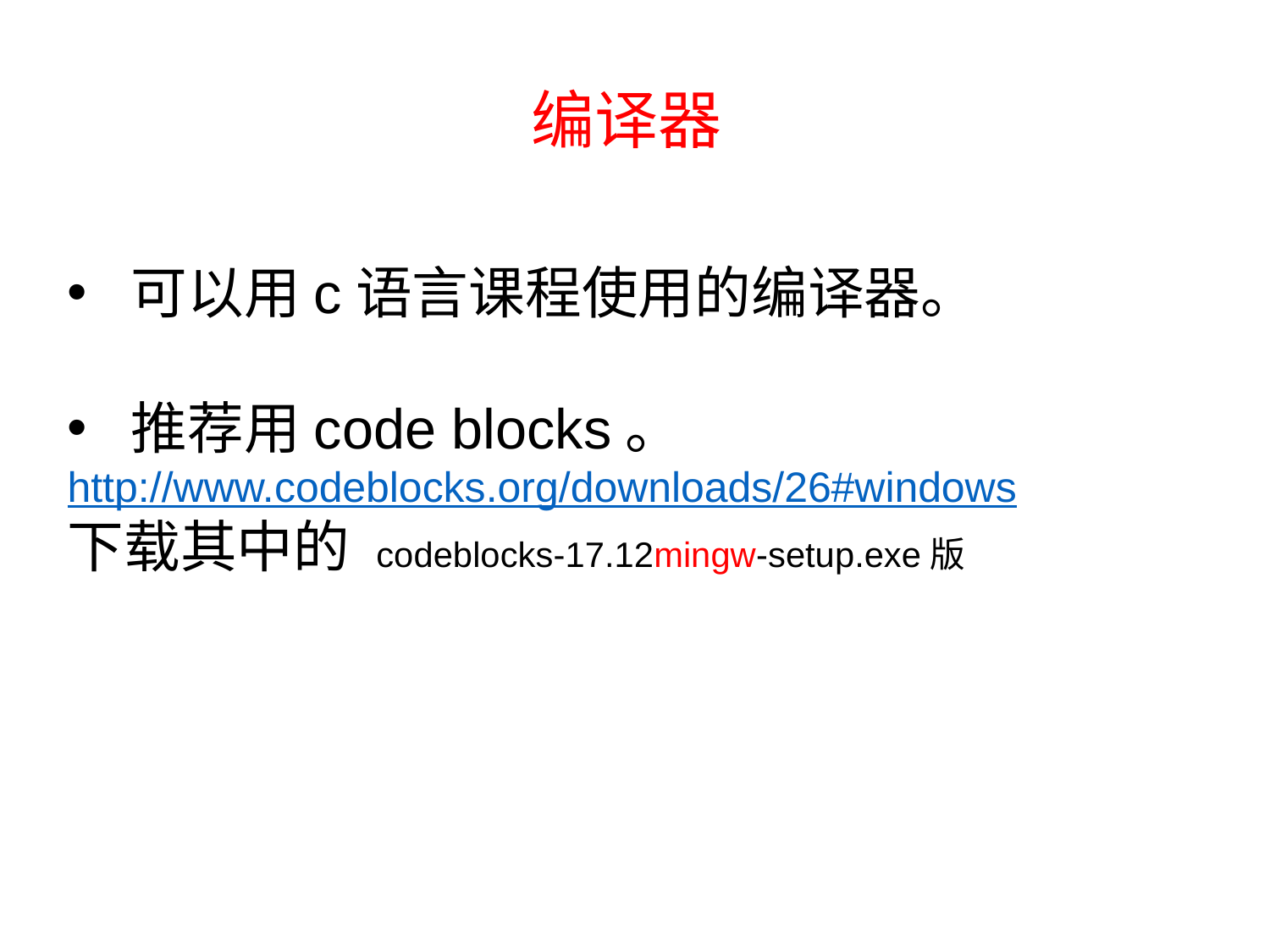

编译器
可以用c语言课程使用的编译器。

推荐用code blocks。
http://www.codeblocks.org/downloads/26#windows
下载其中的 codeblocks-17.12mingw-setup.exe版